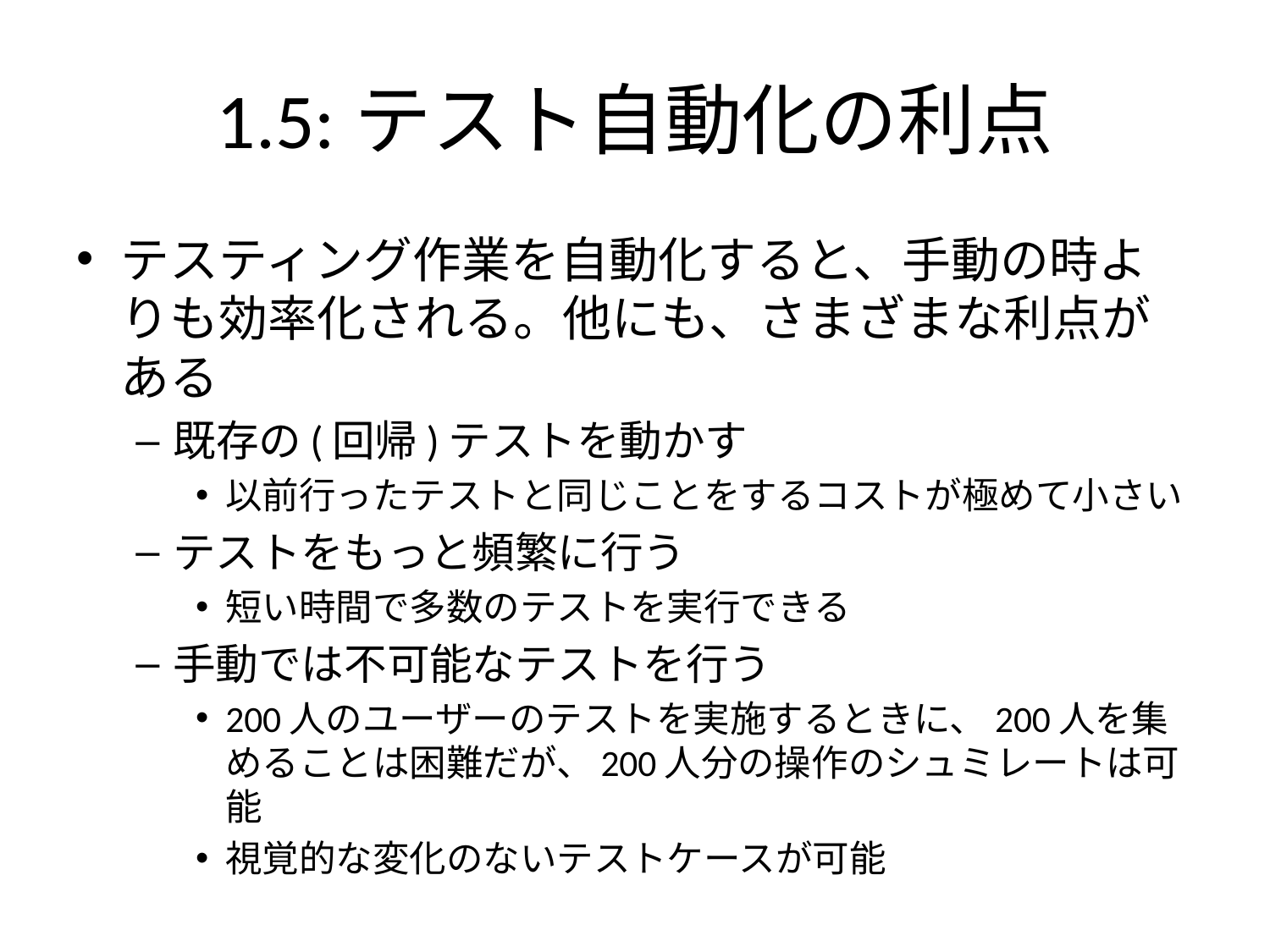

# 1.5:テスト自動化の利点
テスティング作業を自動化すると、手動の時よりも効率化される。他にも、さまざまな利点がある
既存の(回帰)テストを動かす
以前行ったテストと同じことをするコストが極めて小さい
テストをもっと頻繁に行う
短い時間で多数のテストを実行できる
手動では不可能なテストを行う
200人のユーザーのテストを実施するときに、200人を集めることは困難だが、200人分の操作のシュミレートは可能
視覚的な変化のないテストケースが可能